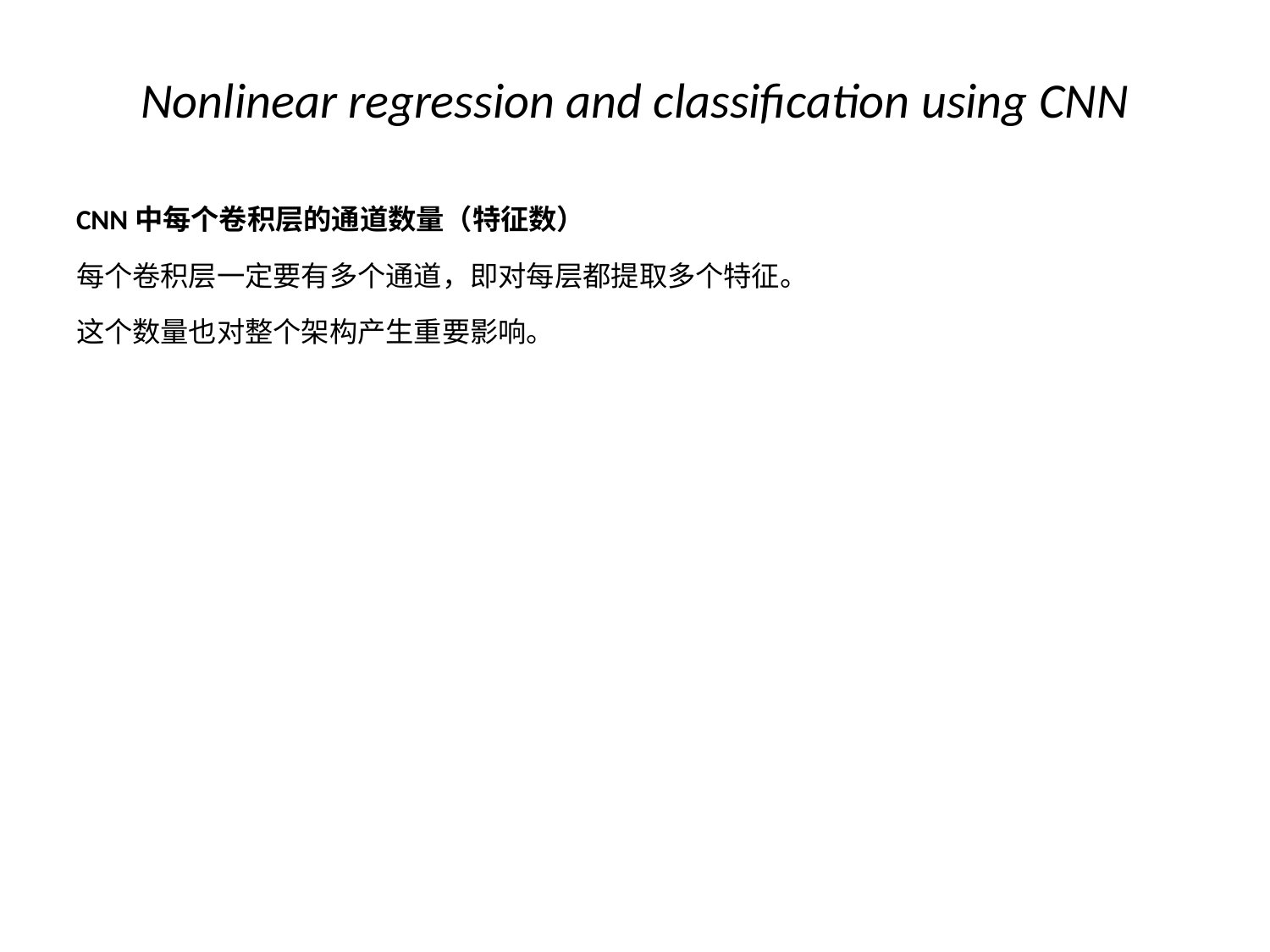

# Nonlinear regression and classification using CNN
CNN中每个卷积层的通道数量（特征数）
每个卷积层一定要有多个通道，即对每层都提取多个特征。
这个数量也对整个架构产生重要影响。